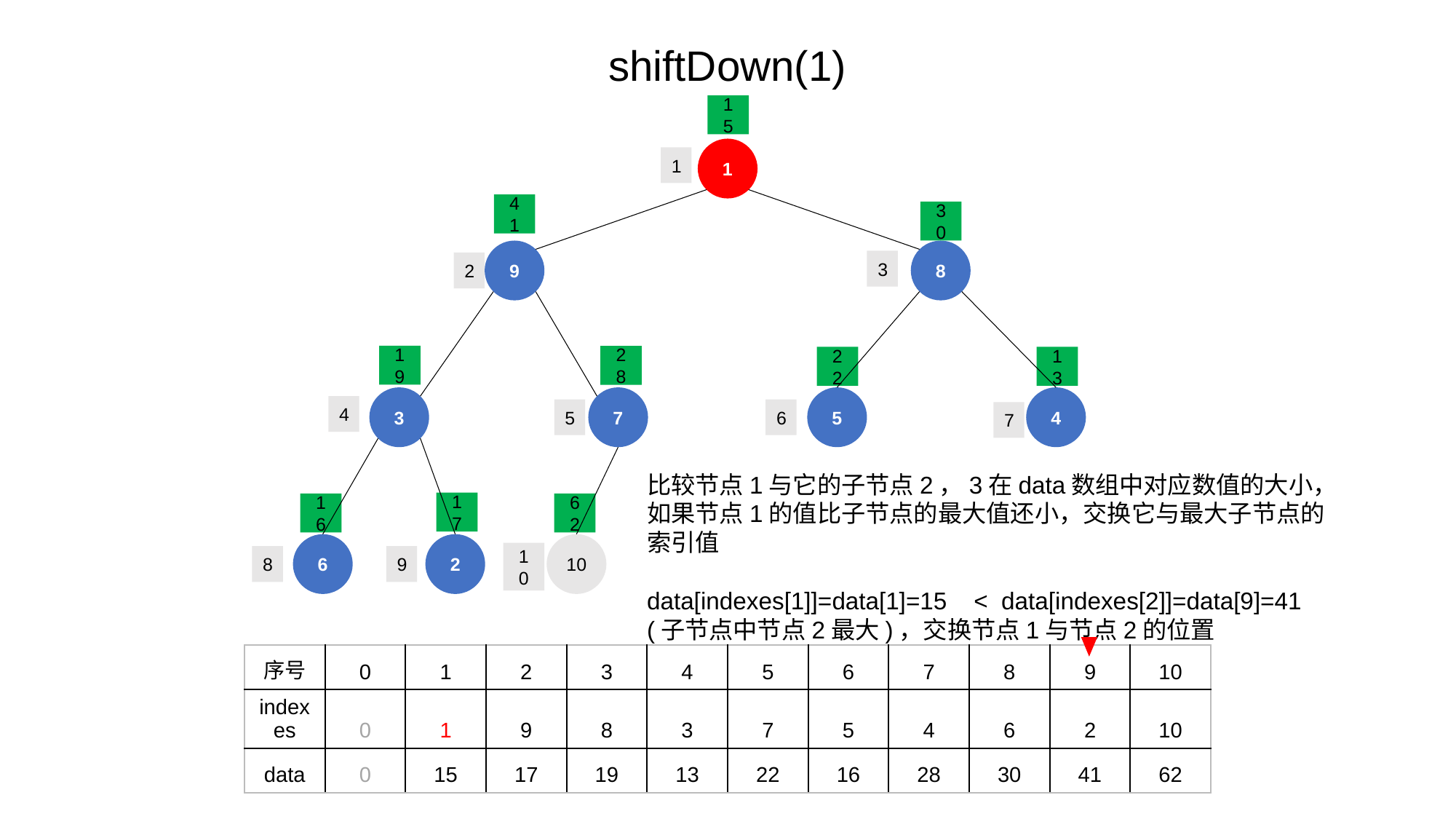

# shiftDown(1)
15
1
1
41
30
9
8
3
2
19
28
22
13
3
7
5
4
4
5
6
7
比较节点1与它的子节点2，3在data数组中对应数值的大小，如果节点1的值比子节点的最大值还小，交换它与最大子节点的索引值

data[indexes[1]]=data[1]=15    <  data[indexes[2]]=data[9]=41 (子节点中节点2最大)，交换节点1与节点2的位置
17
16
62
6
2
10
10
8
9

| 序号 | 0 | 1 | 2 | 3 | 4 | 5 | 6 | 7 | 8 | 9 | 10 |
| --- | --- | --- | --- | --- | --- | --- | --- | --- | --- | --- | --- |
| indexes | 0 | 1 | 9 | 8 | 3 | 7 | 5 | 4 | 6 | 2 | 10 |
| data | 0 | 15 | 17 | 19 | 13 | 22 | 16 | 28 | 30 | 41 | 62 |